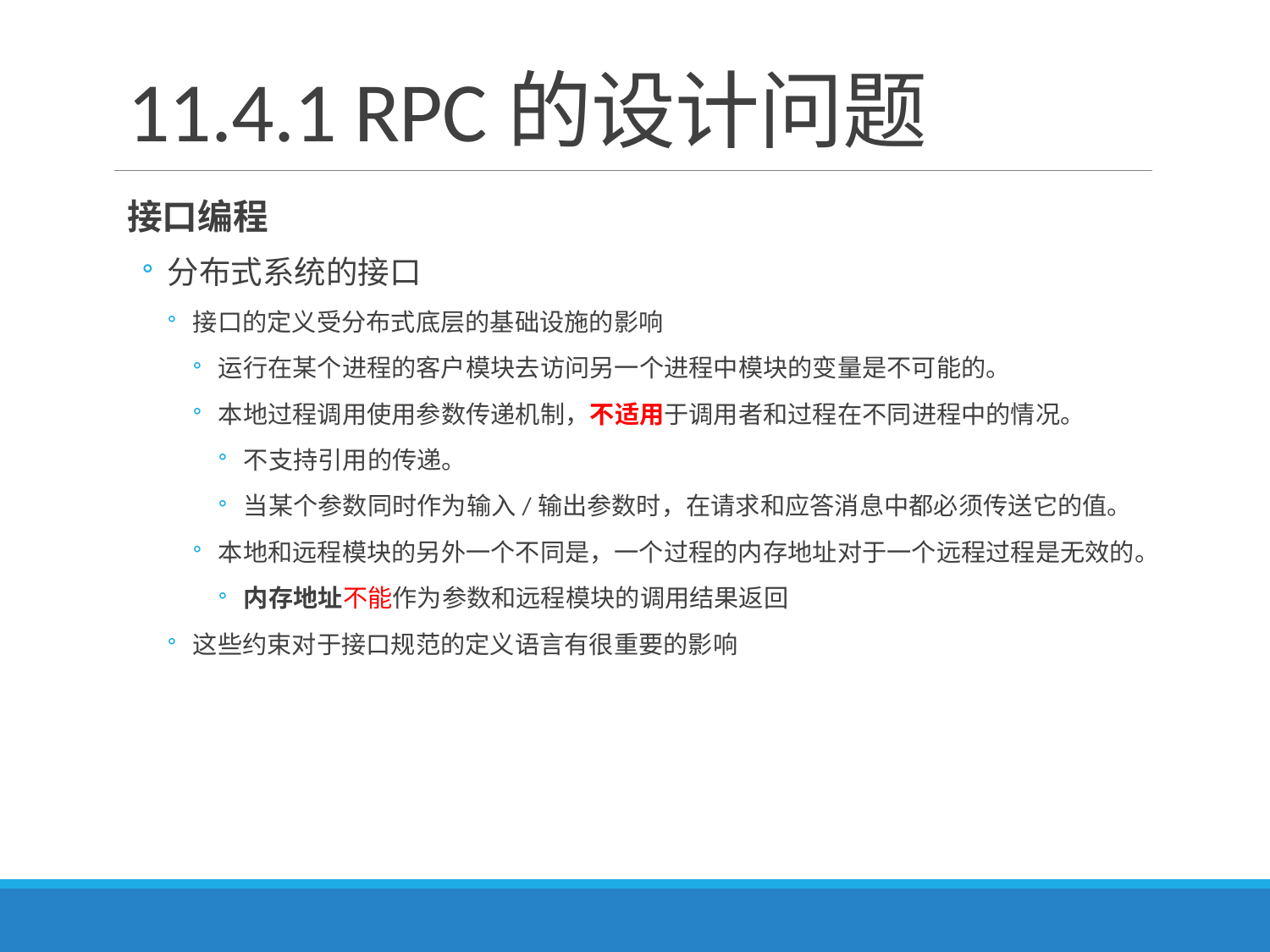

# 11.4.1 RPC的设计问题
接口编程
分布式系统的接口
接口的定义受分布式底层的基础设施的影响
运行在某个进程的客户模块去访问另一个进程中模块的变量是不可能的。
本地过程调用使用参数传递机制，不适用于调用者和过程在不同进程中的情况。
不支持引用的传递。
当某个参数同时作为输入/输出参数时，在请求和应答消息中都必须传送它的值。
本地和远程模块的另外一个不同是，一个过程的内存地址对于一个远程过程是无效的。
内存地址不能作为参数和远程模块的调用结果返回
这些约束对于接口规范的定义语言有很重要的影响
48